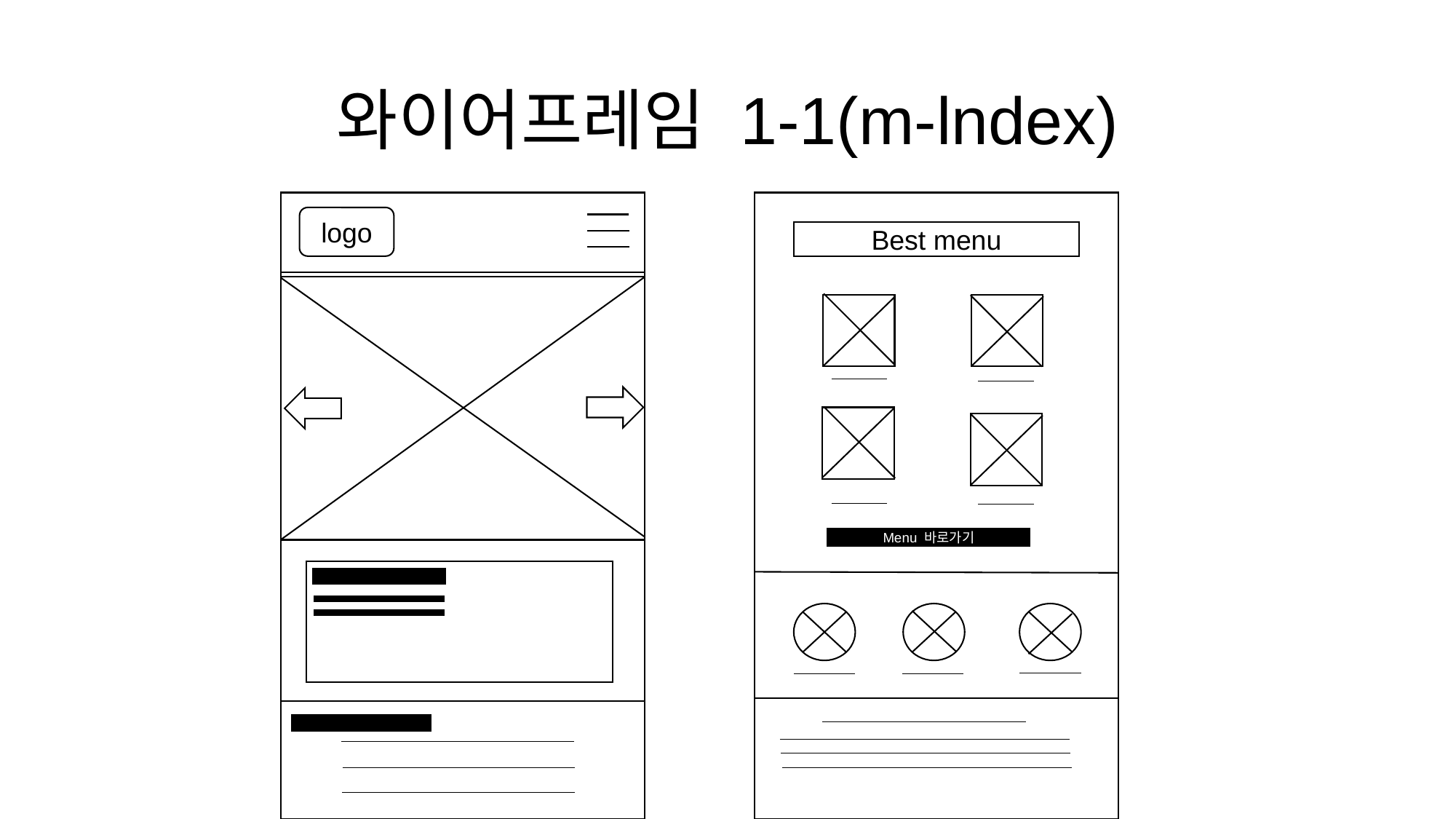

# 와이어프레임 1-1(m-lndex)

logo
Best menu

Menu 바로가기